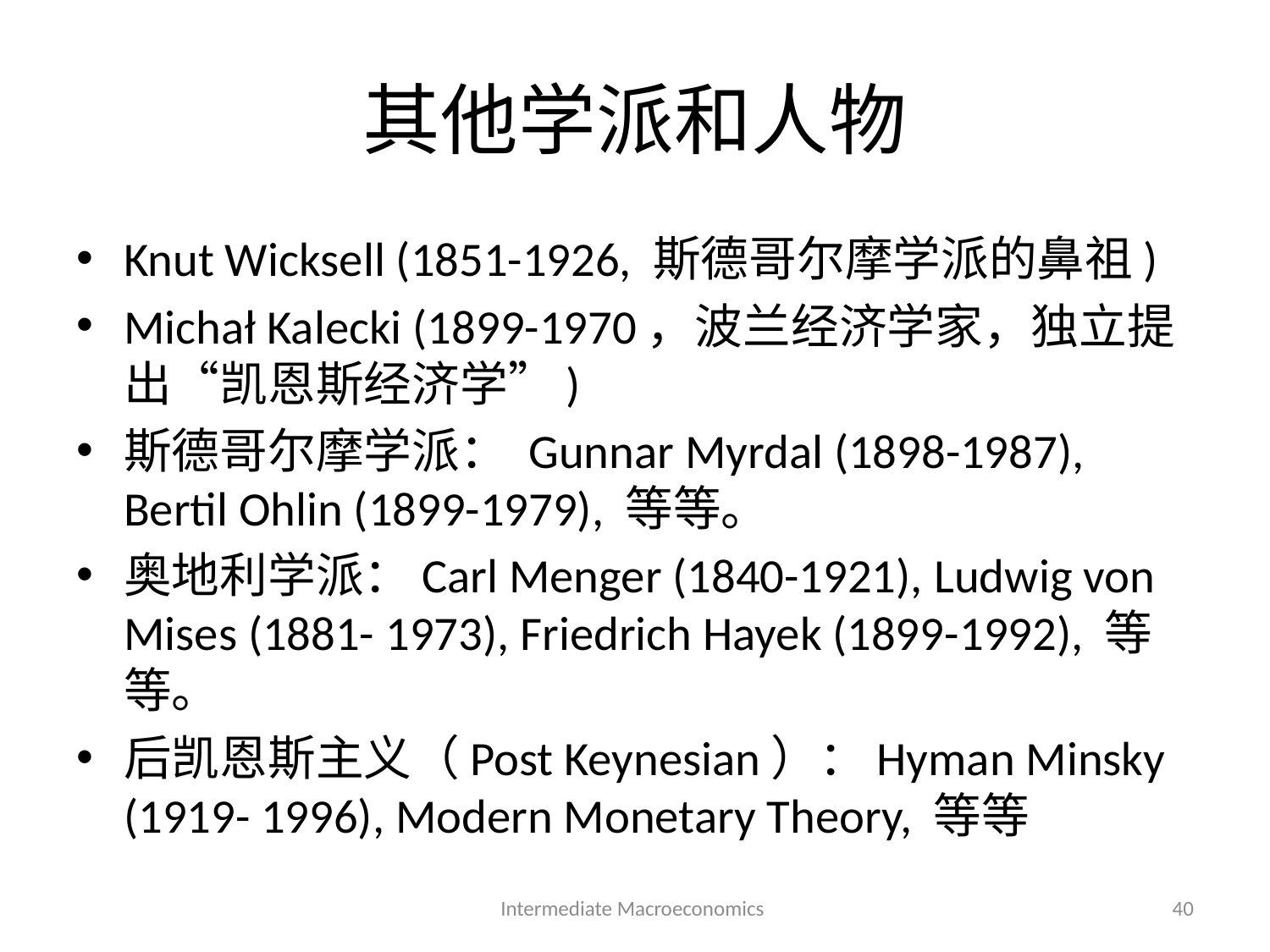

# 其他学派和人物
Knut Wicksell (1851-1926, 斯德哥尔摩学派的鼻祖)
Michał Kalecki (1899-1970，波兰经济学家，独立提出“凯恩斯经济学”)
斯德哥尔摩学派： Gunnar Myrdal (1898-1987), Bertil Ohlin (1899-1979), 等等。
奥地利学派：Carl Menger (1840-1921), Ludwig von Mises (1881- 1973), Friedrich Hayek (1899-1992), 等等。
后凯恩斯主义（Post Keynesian）：Hyman Minsky (1919- 1996), Modern Monetary Theory, 等等
Intermediate Macroeconomics
40